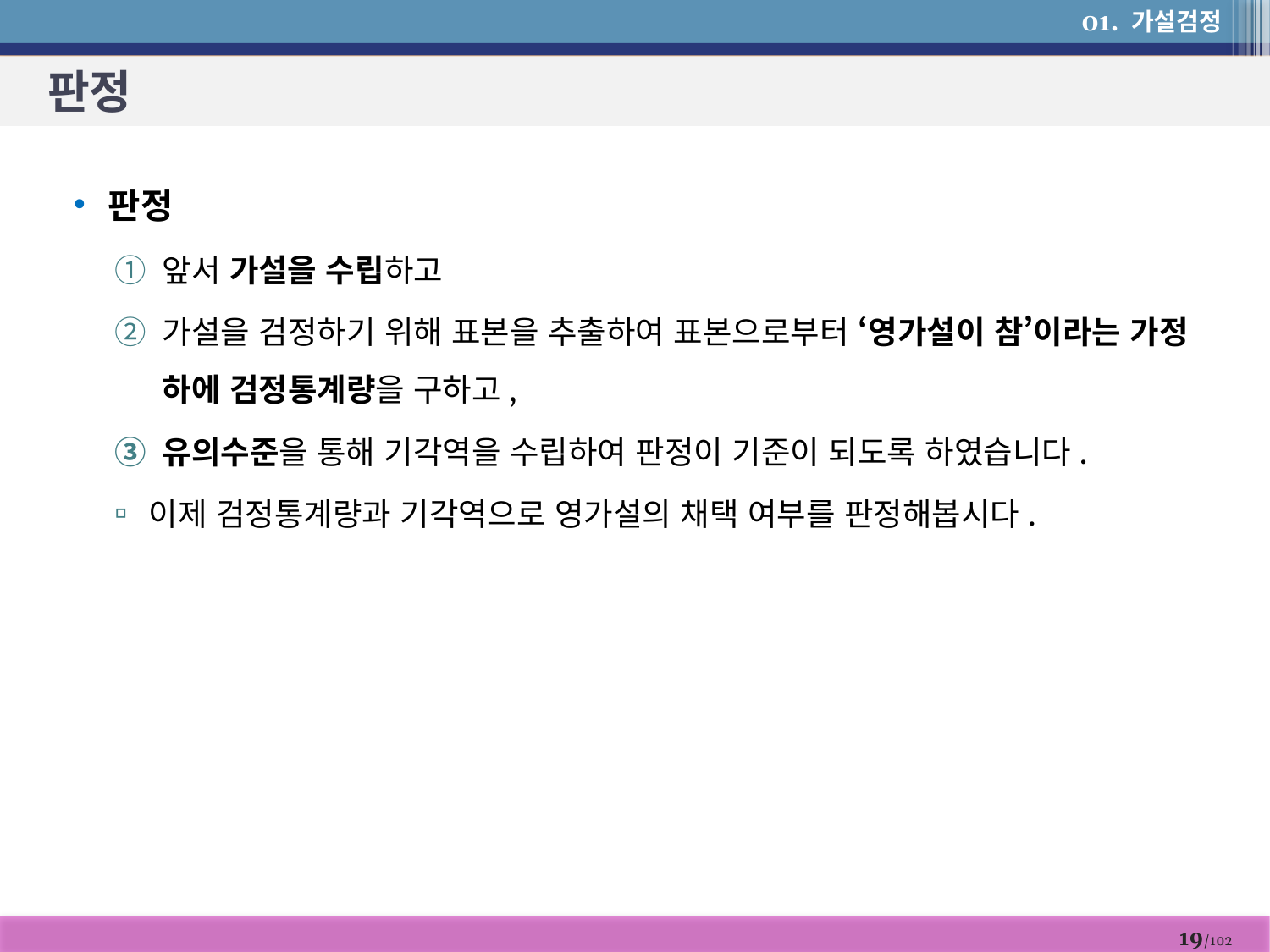

01. 가설검정
# 판정
판정
앞서 가설을 수립하고
가설을 검정하기 위해 표본을 추출하여 표본으로부터 ‘영가설이 참’이라는 가정 하에 검정통계량을 구하고,
유의수준을 통해 기각역을 수립하여 판정이 기준이 되도록 하였습니다.
이제 검정통계량과 기각역으로 영가설의 채택 여부를 판정해봅시다.